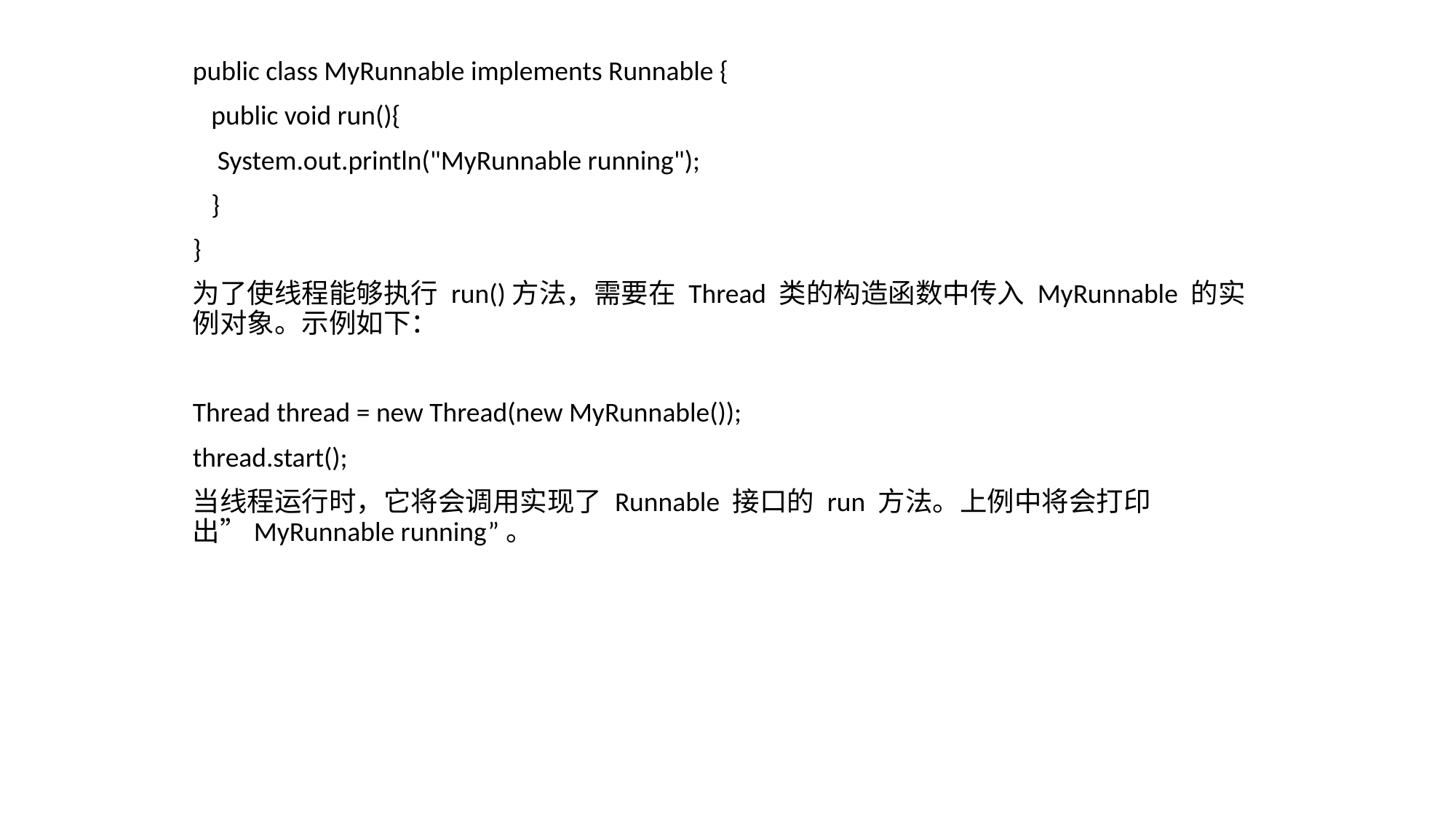

public class MyRunnable implements Runnable {
   public void run(){
    System.out.println("MyRunnable running");
   }
}
为了使线程能够执行 run()方法，需要在 Thread 类的构造函数中传入 MyRunnable 的实例对象。示例如下：

Thread thread = new Thread(new MyRunnable());
thread.start();
当线程运行时，它将会调用实现了 Runnable 接口的 run 方法。上例中将会打印出”MyRunnable running”。